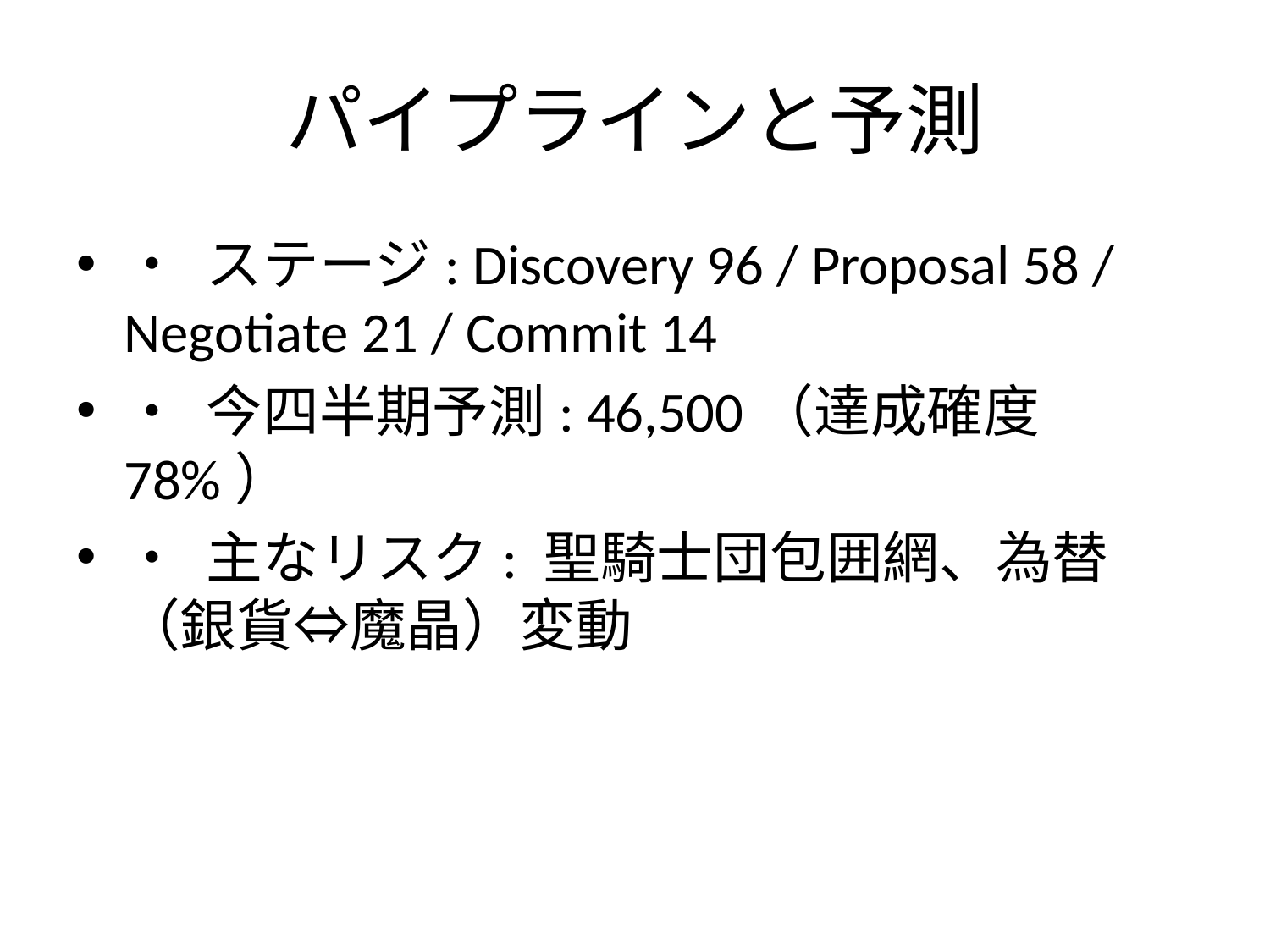

# パイプラインと予測
• ステージ: Discovery 96 / Proposal 58 / Negotiate 21 / Commit 14
• 今四半期予測: 46,500（達成確度 78%）
• 主なリスク: 聖騎士団包囲網、為替（銀貨⇔魔晶）変動